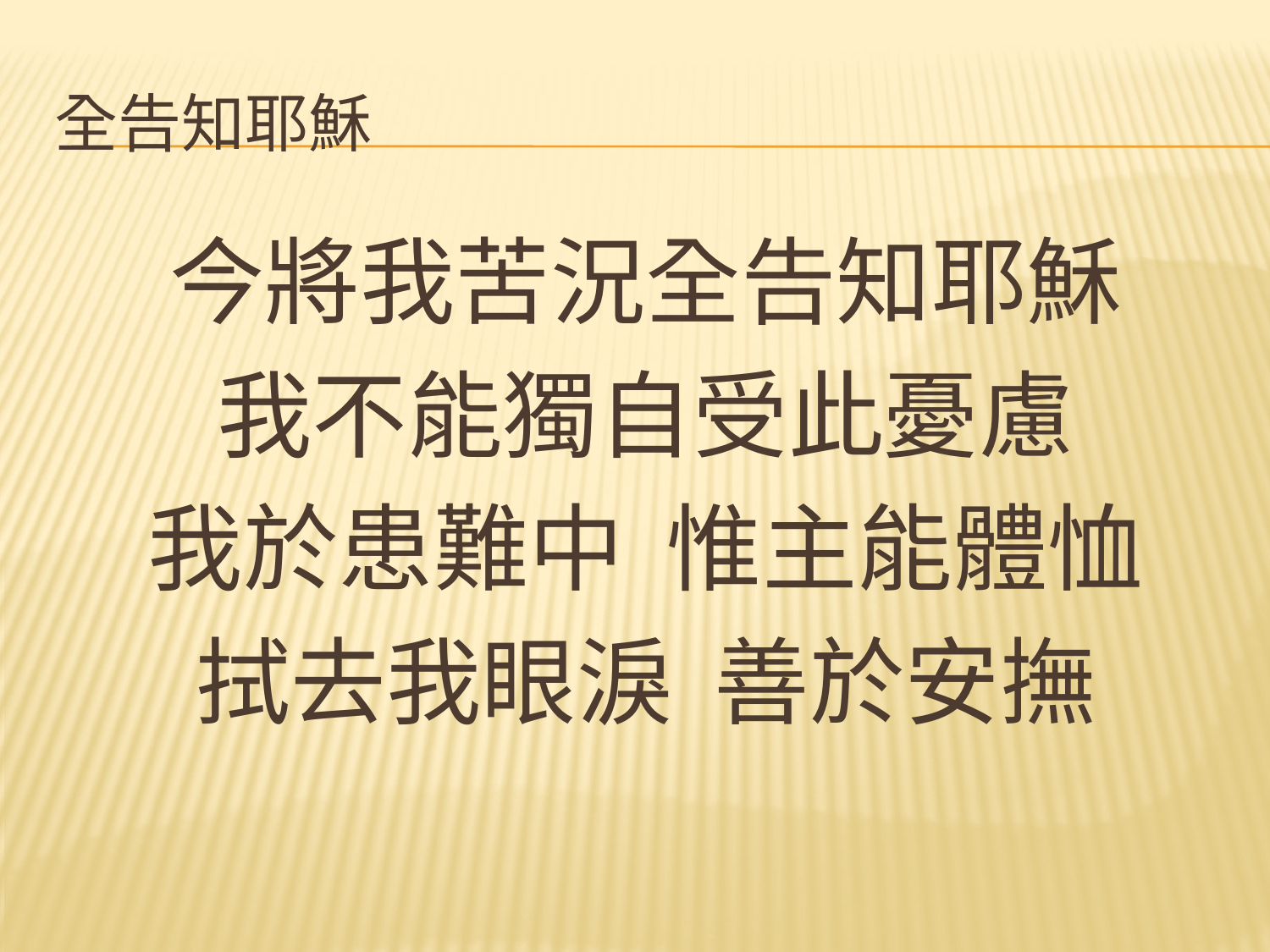

# 全告知耶穌
今將我苦況全告知耶穌
我不能獨自受此憂慮
我於患難中  惟主能體恤
拭去我眼淚  善於安撫